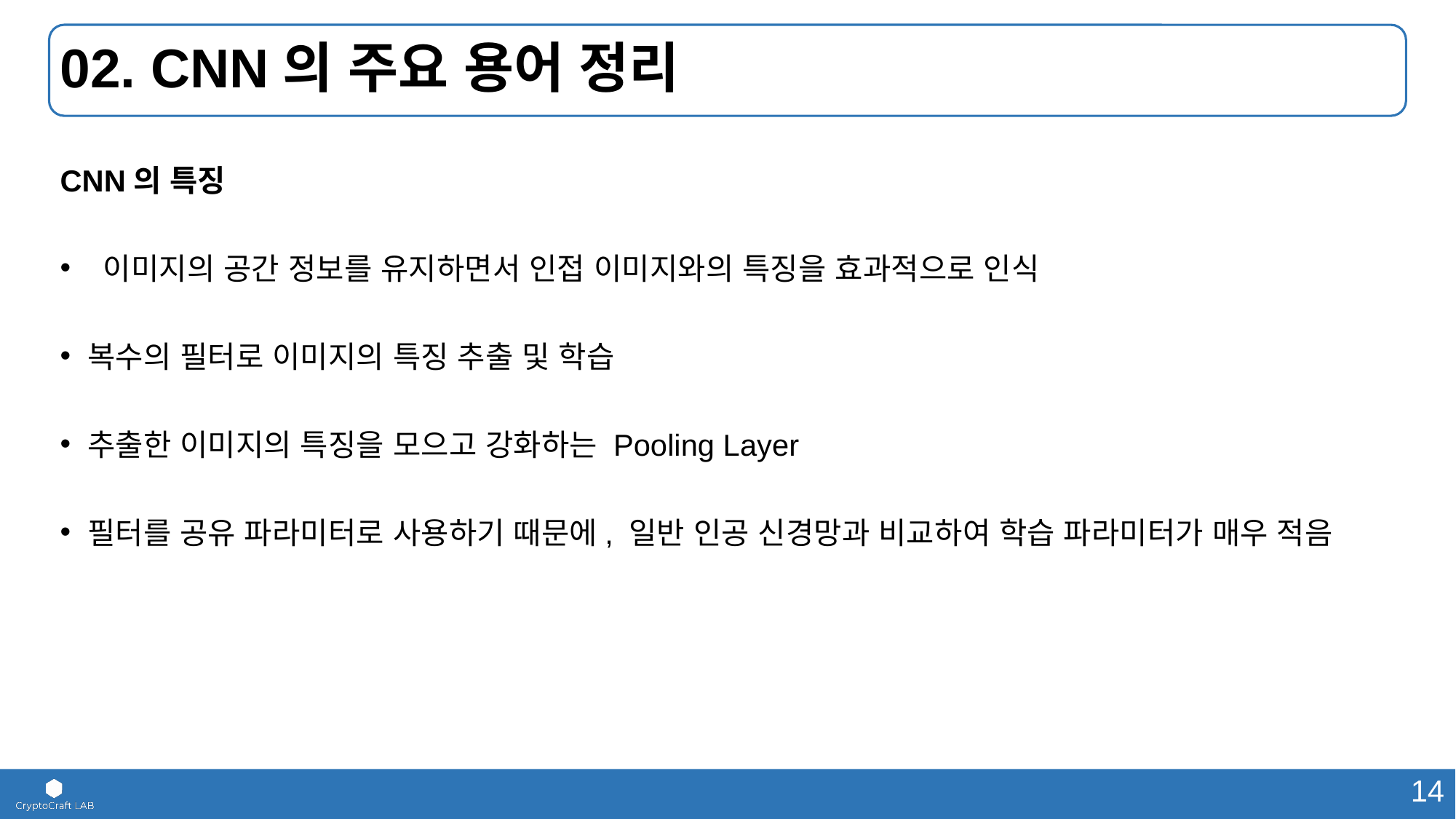

# 02. CNN의 주요 용어 정리
CNN의 특징
 이미지의 공간 정보를 유지하면서 인접 이미지와의 특징을 효과적으로 인식
복수의 필터로 이미지의 특징 추출 및 학습
추출한 이미지의 특징을 모으고 강화하는 Pooling Layer
필터를 공유 파라미터로 사용하기 때문에, 일반 인공 신경망과 비교하여 학습 파라미터가 매우 적음